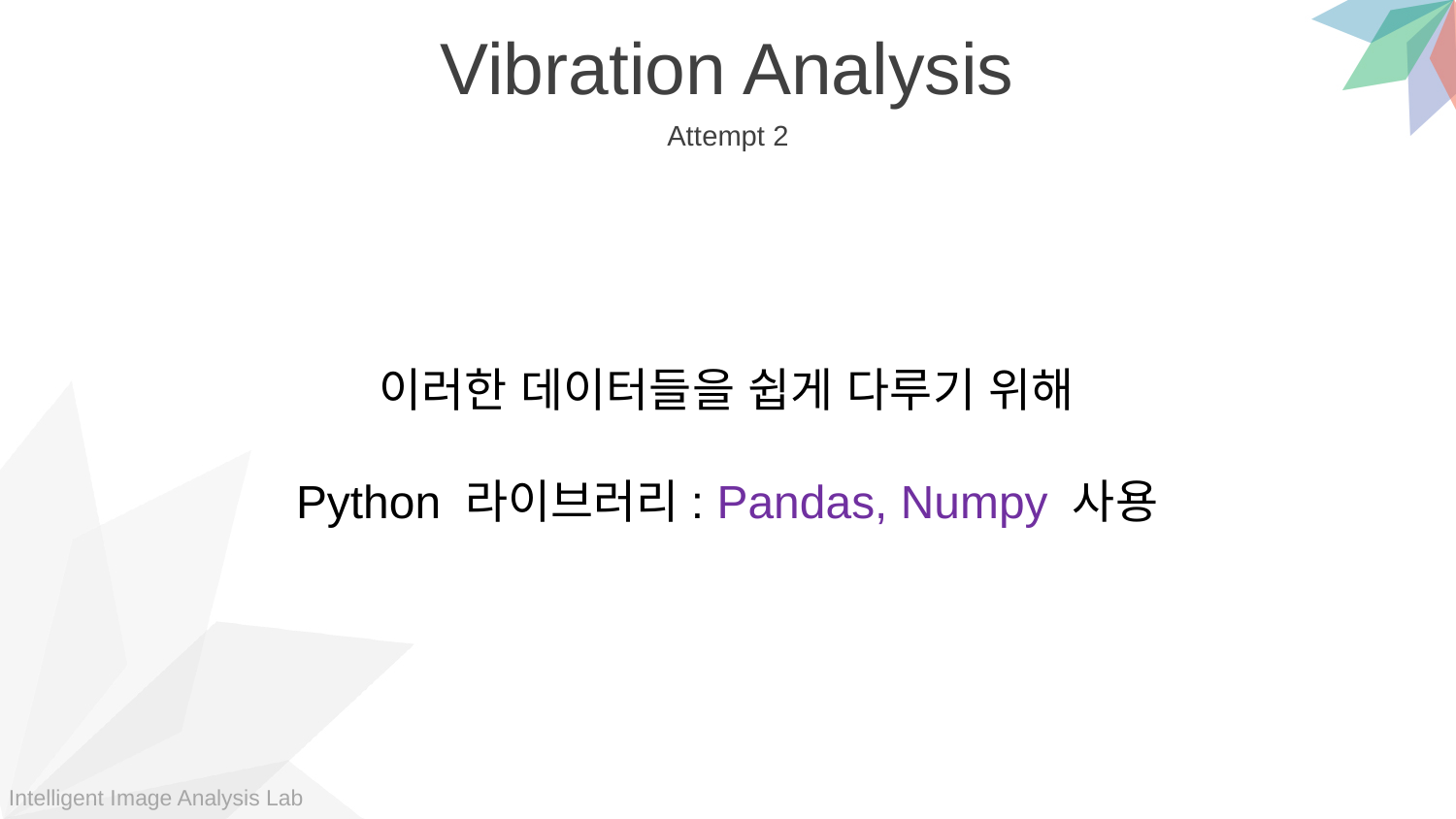

Vibration Analysis
Attempt 2
이러한 데이터들을 쉽게 다루기 위해
Python 라이브러리: Pandas, Numpy 사용